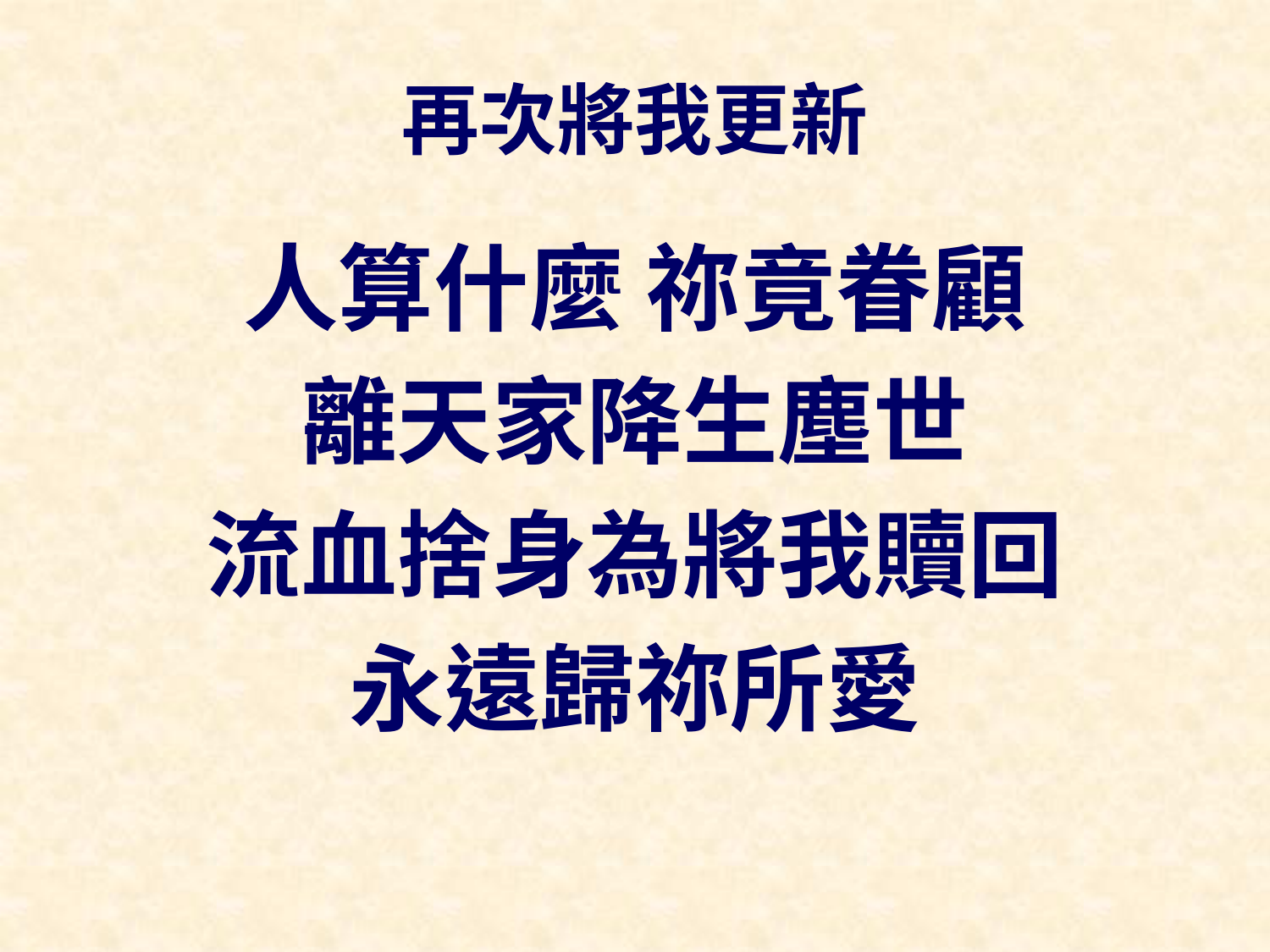

# 再次將我更新
人算什麼 祢竟眷顧
離天家降生塵世
流血捨身為將我贖回
永遠歸祢所愛